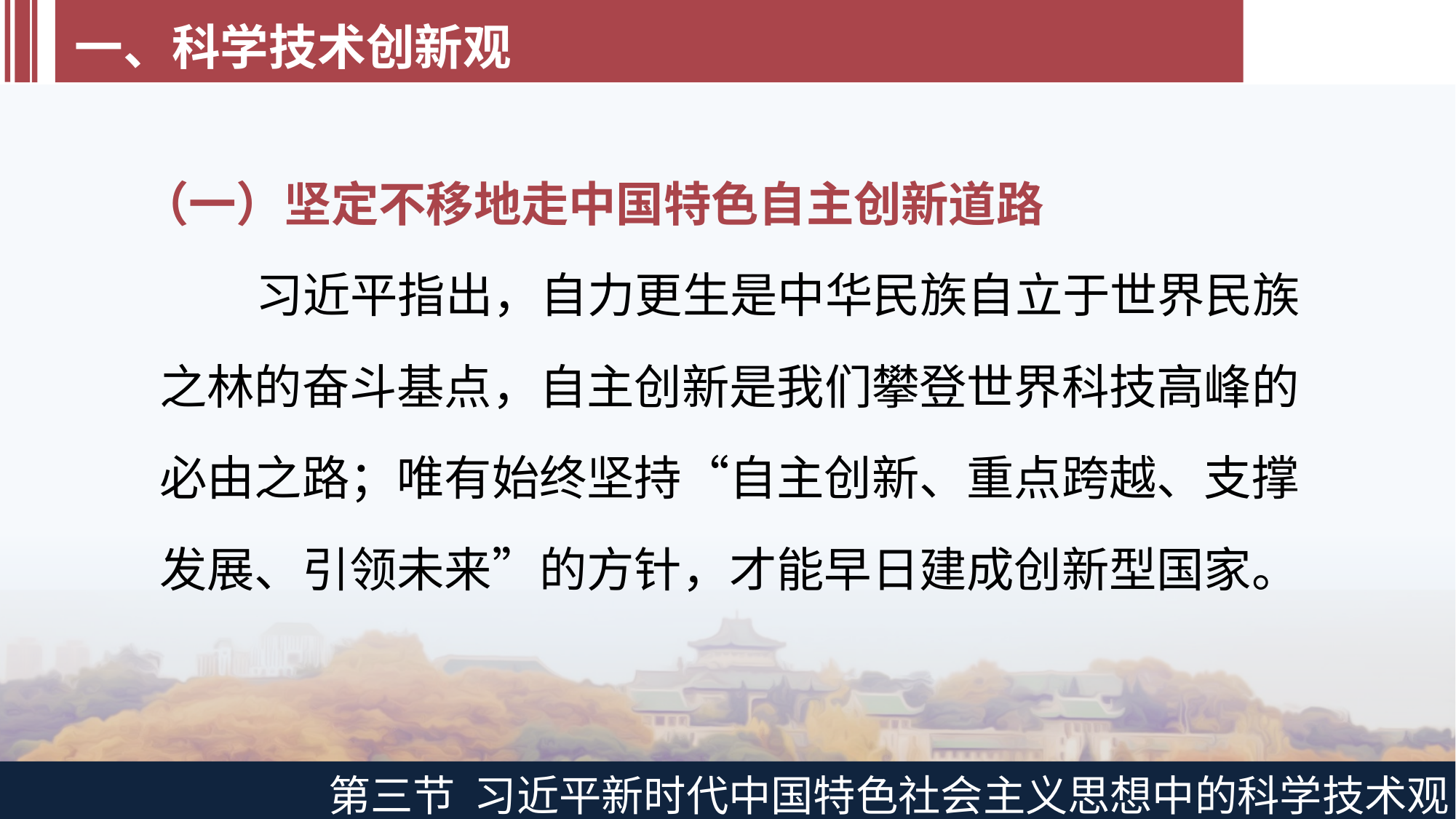

一、科学技术创新观
（一）坚定不移地走中国特色自主创新道路
习近平指出，自力更生是中华民族自立于世界民族之林的奋斗基点，自主创新是我们攀登世界科技高峰的必由之路；唯有始终坚持“自主创新、重点跨越、支撑发展、引领未来”的方针，才能早日建成创新型国家。

第三节  习近平新时代中国特色社会主义思想中的科学技术观